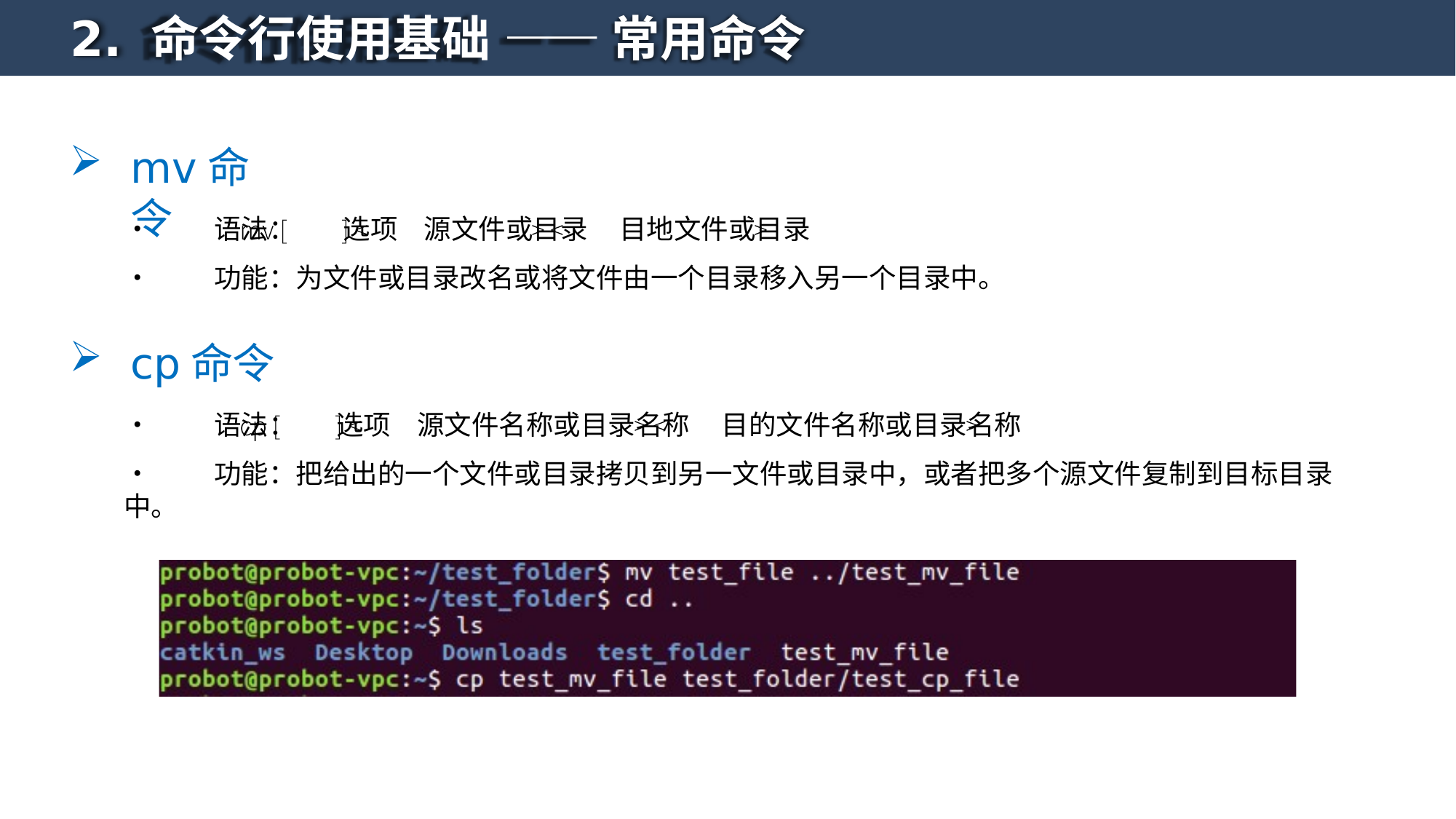

# 2. 命令行使用基础 —— 常用命令
mv命令
•	语法：	选项	源文件或目录	目地文件或目录
•	功能：为文件或目录改名或将文件由一个目录移入另一个目录中。

cp命令
•	语法：	选项	源文件名称或目录名称	目的文件名称或目录名称
•	功能：把给出的一个文件或目录拷贝到另一文件或目录中，或者把多个源文件复制到目标目录中。